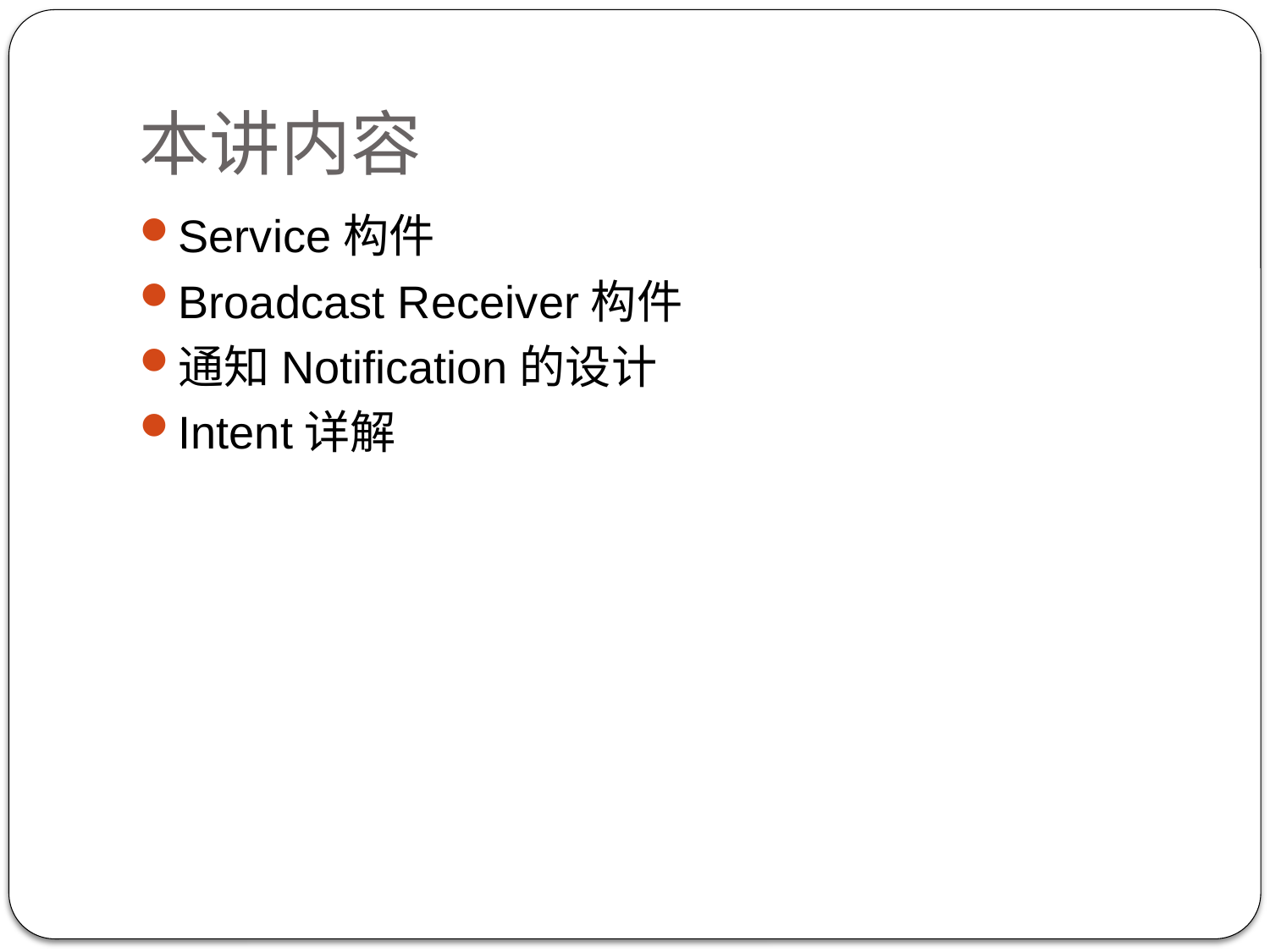

# 本讲内容
Service构件
Broadcast Receiver构件
通知Notification的设计
Intent详解